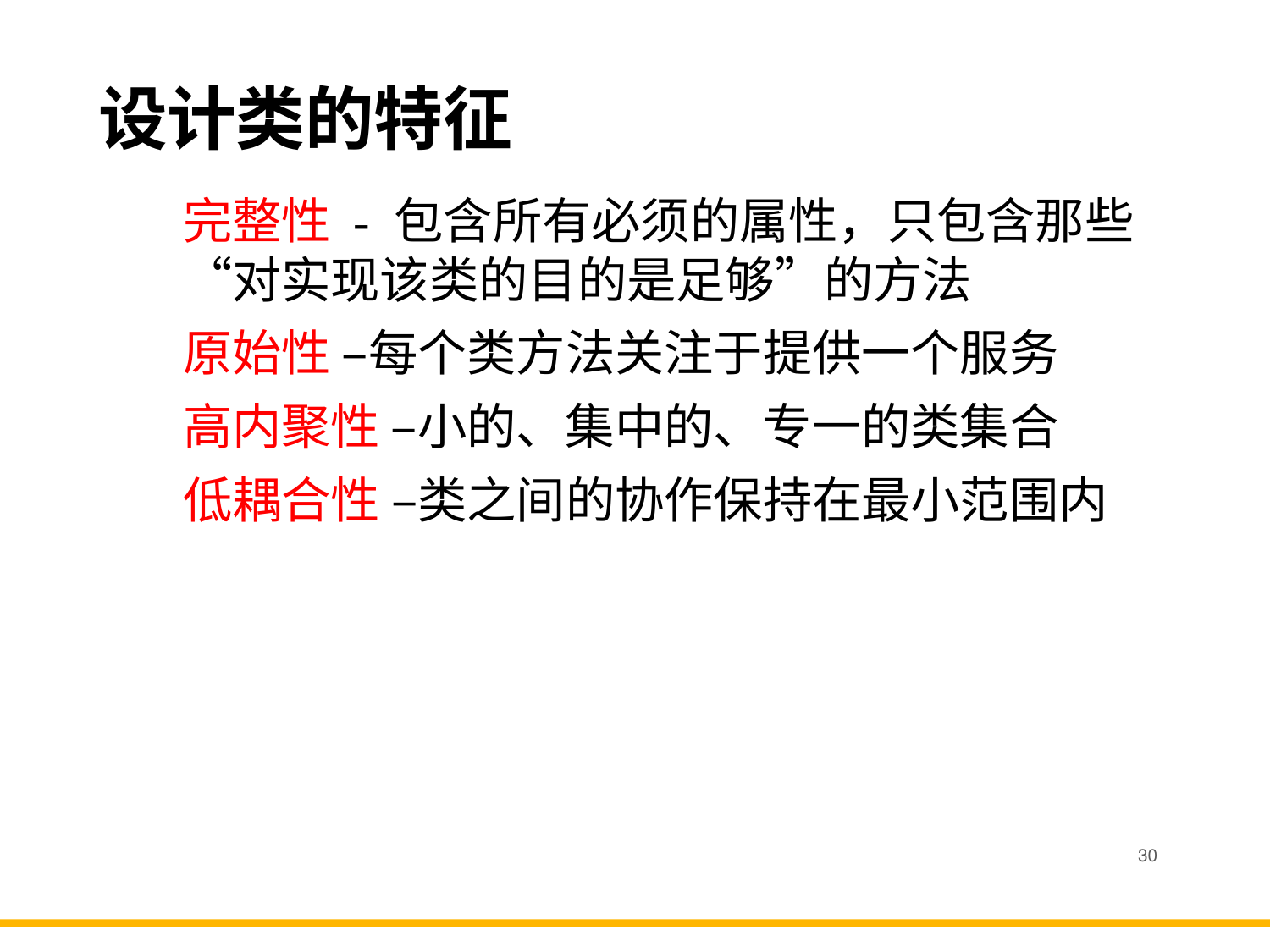

# 设计类的特征
完整性 - 包含所有必须的属性，只包含那些“对实现该类的目的是足够”的方法
原始性 –每个类方法关注于提供一个服务
高内聚性 –小的、集中的、专一的类集合
低耦合性 –类之间的协作保持在最小范围内
30